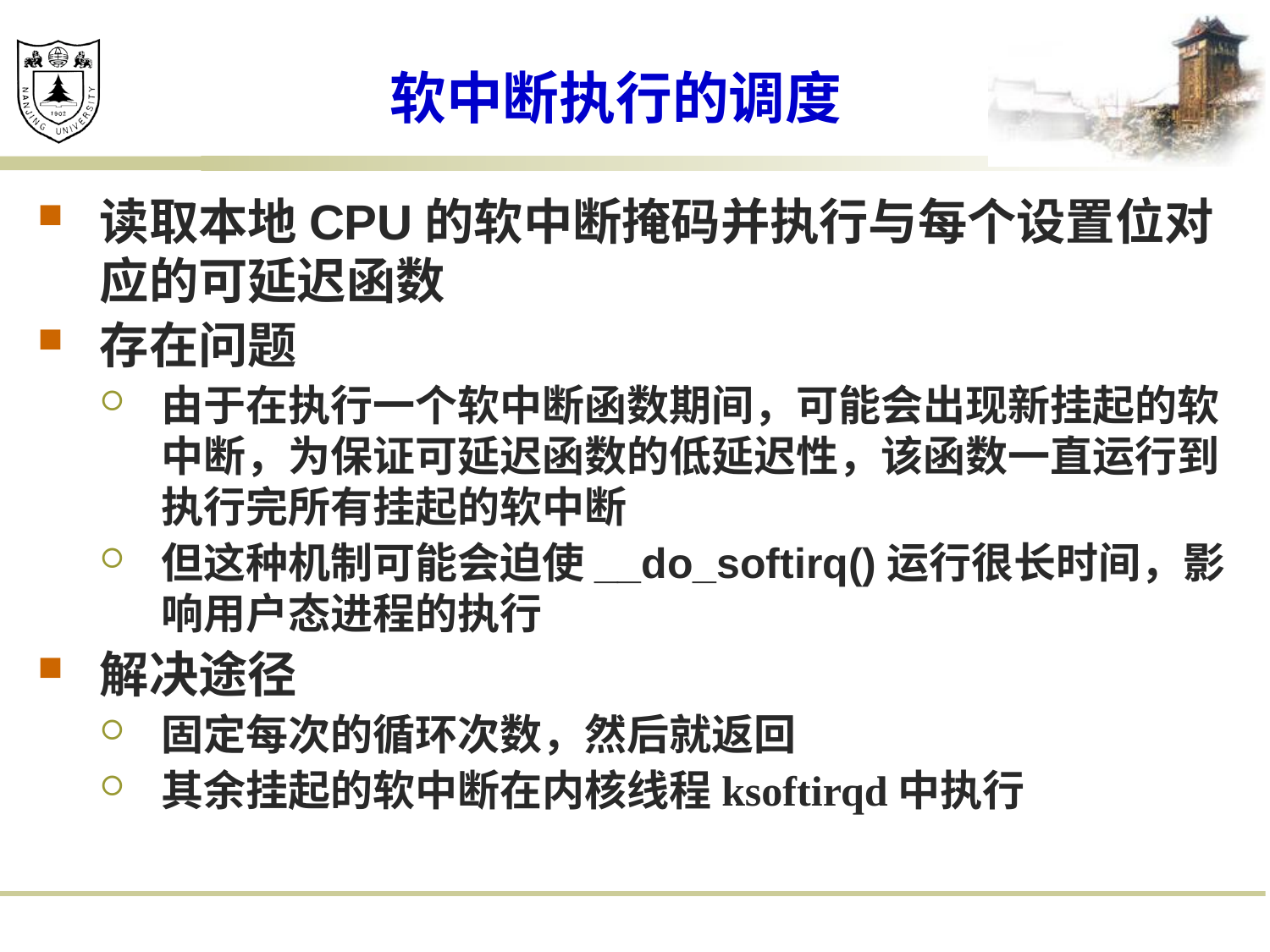

# 软中断执行的调度
读取本地CPU的软中断掩码并执行与每个设置位对应的可延迟函数
存在问题
由于在执行一个软中断函数期间，可能会出现新挂起的软中断，为保证可延迟函数的低延迟性，该函数一直运行到执行完所有挂起的软中断
但这种机制可能会迫使__do_softirq()运行很长时间，影响用户态进程的执行
解决途径
固定每次的循环次数，然后就返回
其余挂起的软中断在内核线程ksoftirqd中执行
62